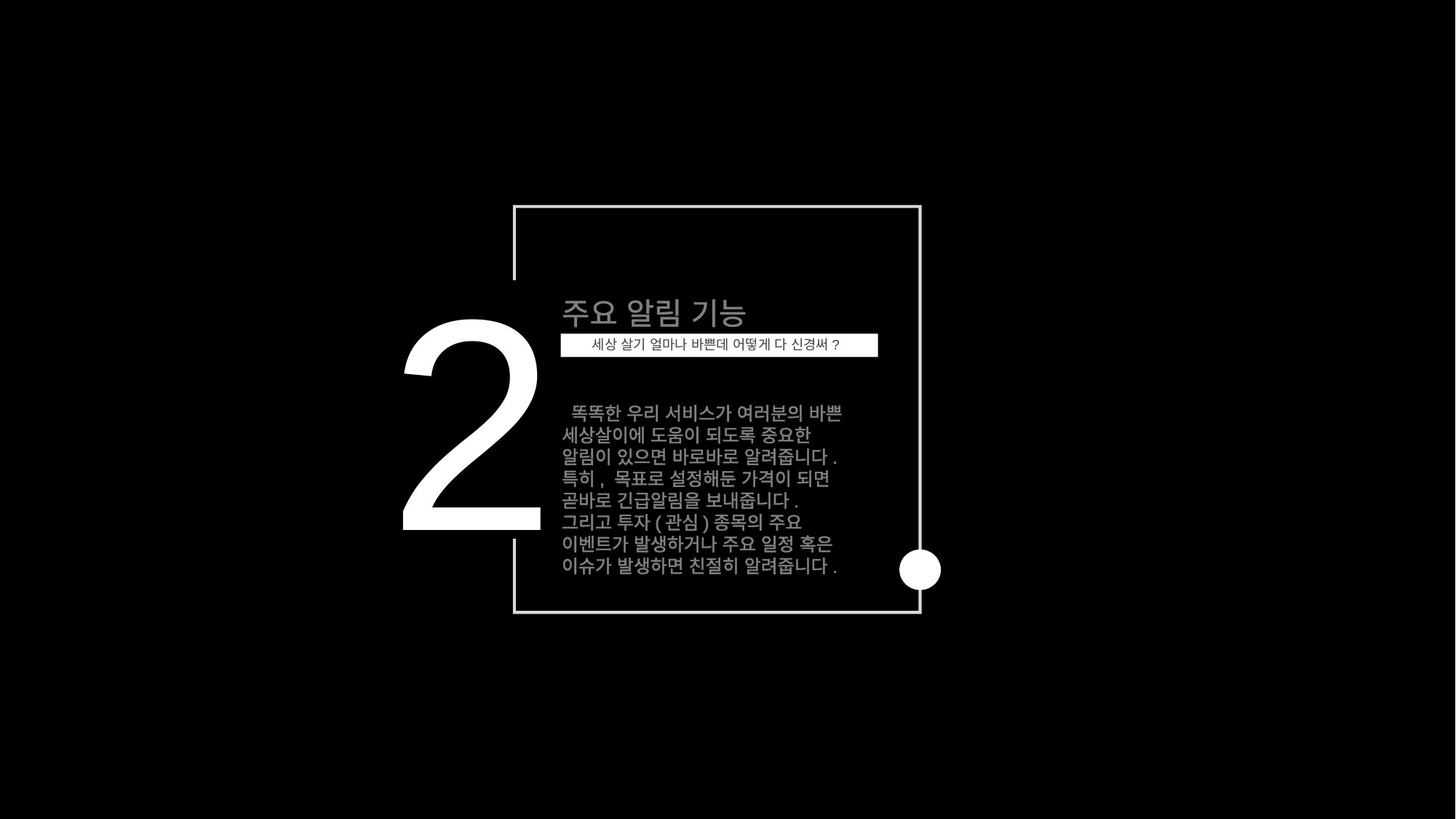

2

주요 알림 기능
세상 살기 얼마나 바쁜데 어떻게 다 신경써?

 똑똑한 우리 서비스가 여러분의 바쁜 세상살이에 도움이 되도록 중요한 알림이 있으면 바로바로 알려줍니다. 특히, 목표로 설정해둔 가격이 되면 곧바로 긴급알림을 보내줍니다. 그리고 투자(관심)종목의 주요 이벤트가 발생하거나 주요 일정 혹은 이슈가 발생하면 친절히 알려줍니다.